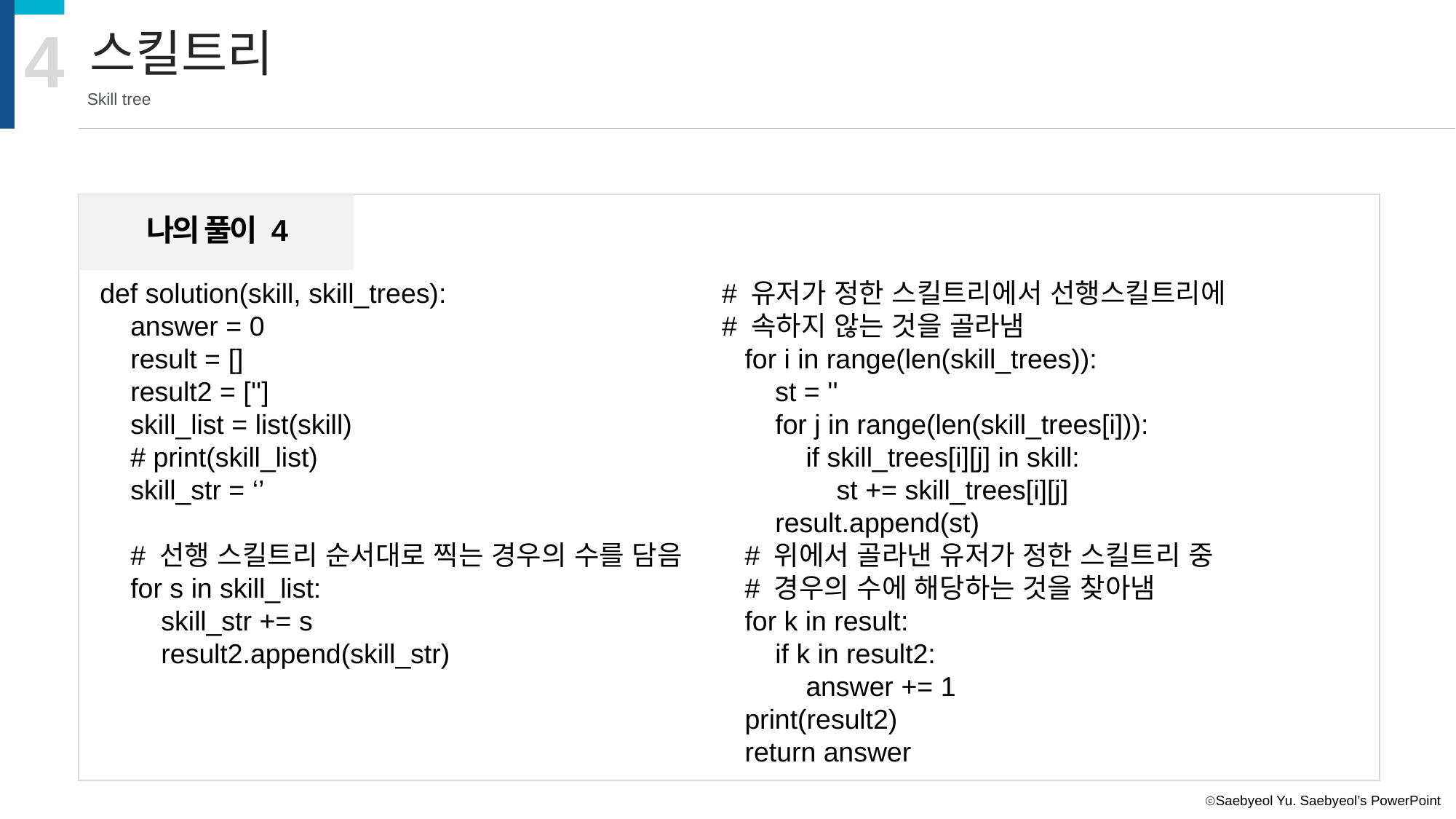

4
스킬트리
Skill tree

나의 풀이 4
def solution(skill, skill_trees):
    answer = 0
    result = []
    result2 = ['']
    skill_list = list(skill)
    # print(skill_list)
    skill_str = ‘’

    # 선행 스킬트리 순서대로 찍는 경우의 수를 담음
    for s in skill_list:
        skill_str += s
        result2.append(skill_str)
 # 유저가 정한 스킬트리에서 선행스킬트리에
 # 속하지 않는 것을 골라냄
    for i in range(len(skill_trees)):
        st = ''
        for j in range(len(skill_trees[i])):
            if skill_trees[i][j] in skill:
                st += skill_trees[i][j]
        result.append(st)
    # 위에서 골라낸 유저가 정한 스킬트리 중
    # 경우의 수에 해당하는 것을 찾아냄
    for k in result:
        if k in result2:
            answer += 1
    print(result2)
    return answer